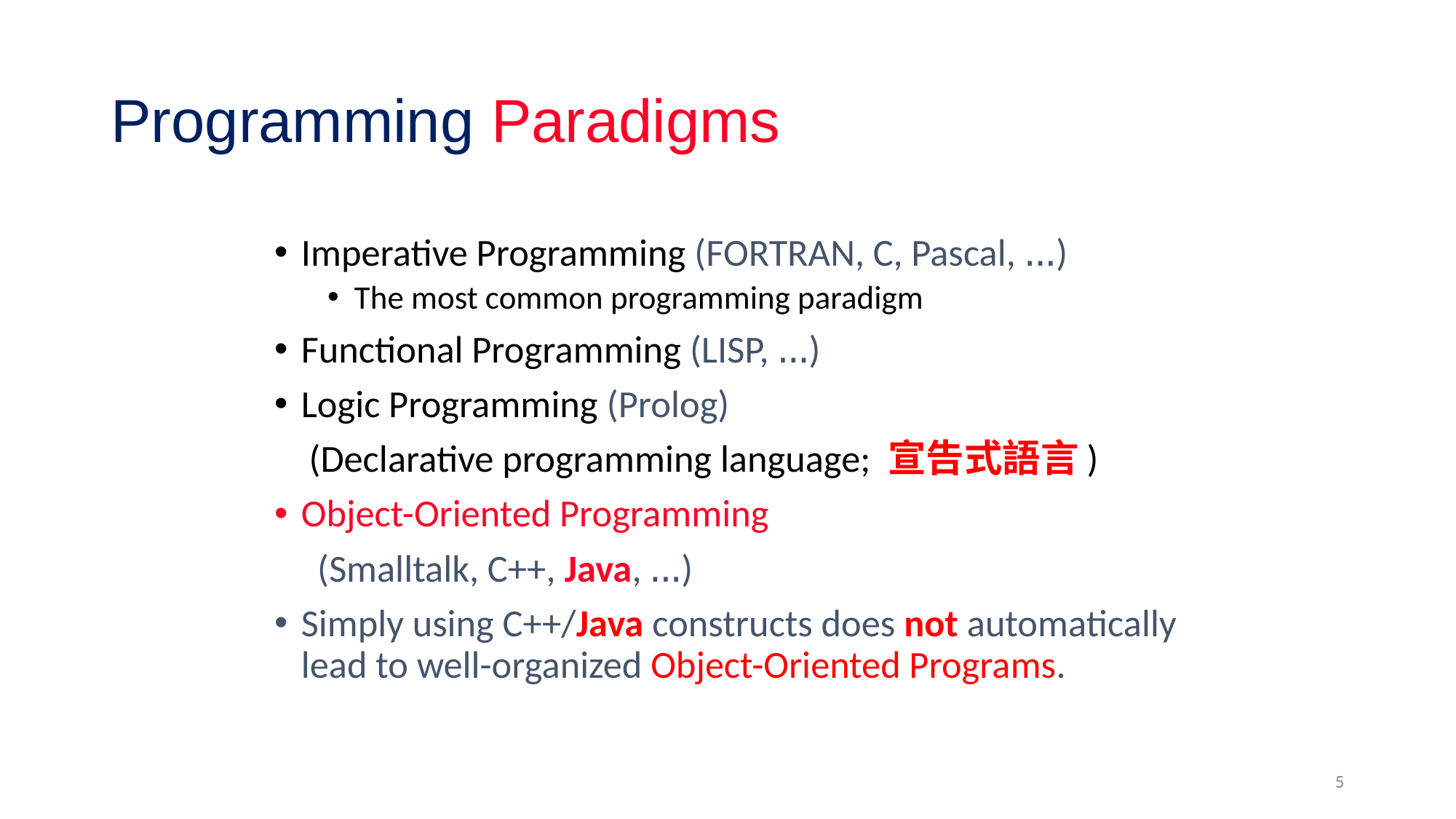

# Programming Paradigms
Imperative Programming (FORTRAN, C, Pascal, …)
The most common programming paradigm
Functional Programming (LISP, …)
Logic Programming (Prolog)
    (Declarative programming language; 宣告式語言)
Object-Oriented Programming
     (Smalltalk, C++, Java, …)
Simply using C++/Java constructs does not automatically lead to well-organized Object-Oriented Programs.
5